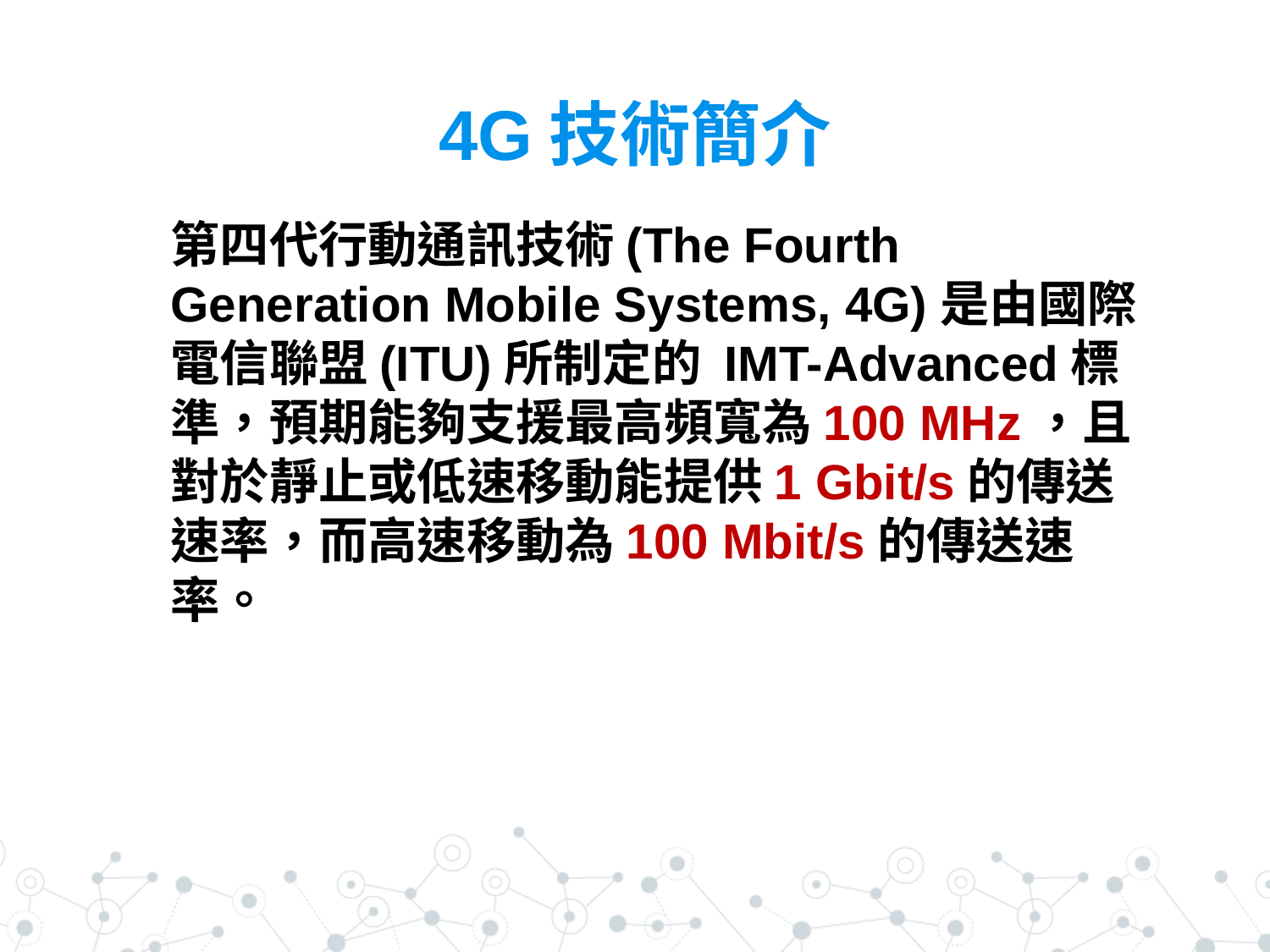

# 4G技術簡介
第四代行動通訊技術(The Fourth Generation Mobile Systems, 4G)是由國際電信聯盟(ITU)所制定的 IMT-Advanced標準，預期能夠支援最高頻寬為100 MHz，且對於靜止或低速移動能提供1 Gbit/s的傳送速率，而高速移動為100 Mbit/s的傳送速率。